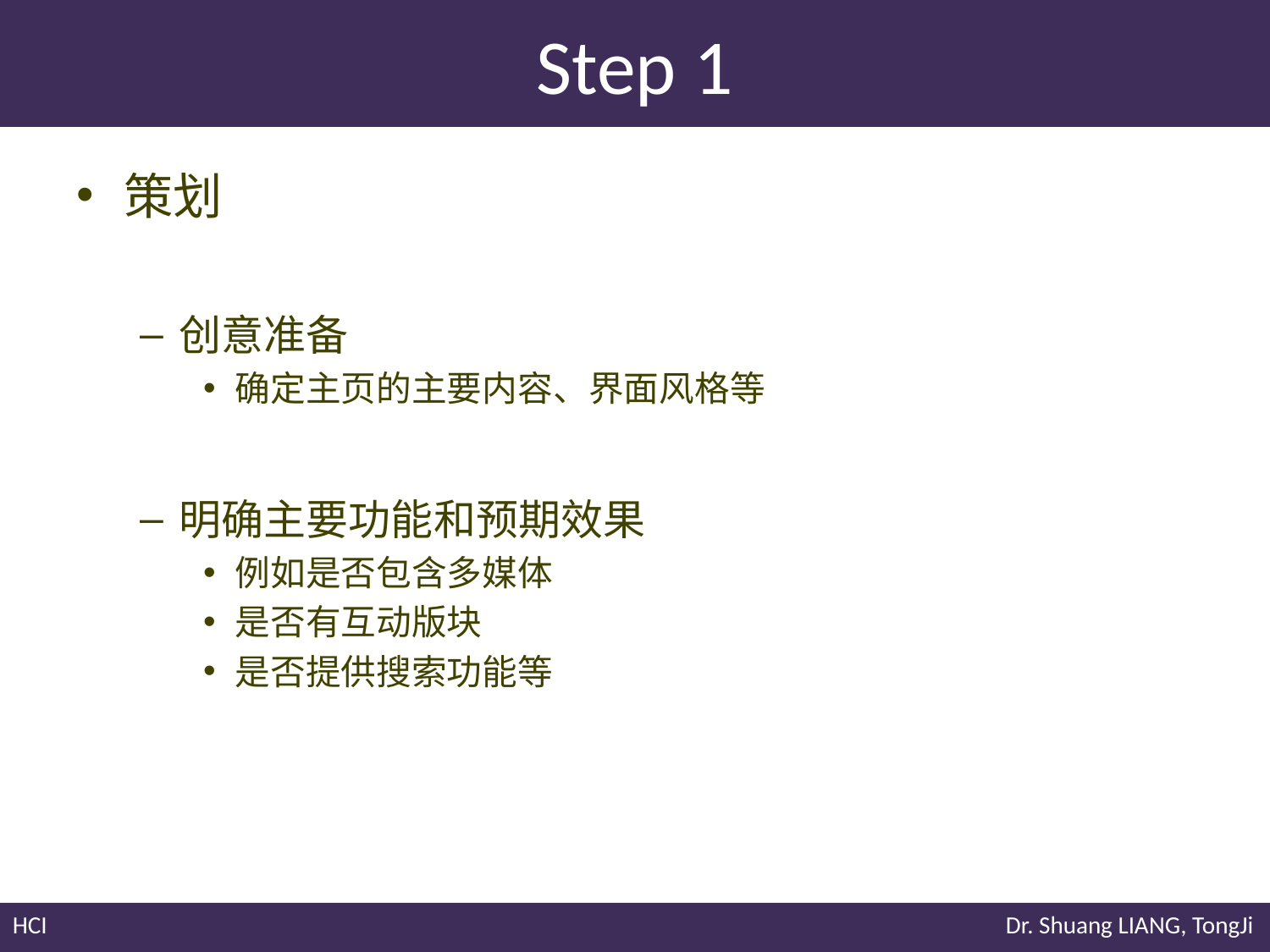

# Step 1
策划

创意准备
确定主页的主要内容、界面风格等

明确主要功能和预期效果
例如是否包含多媒体
是否有互动版块
是否提供搜索功能等

HCI							                   Dr. Shuang LIANG, TongJi